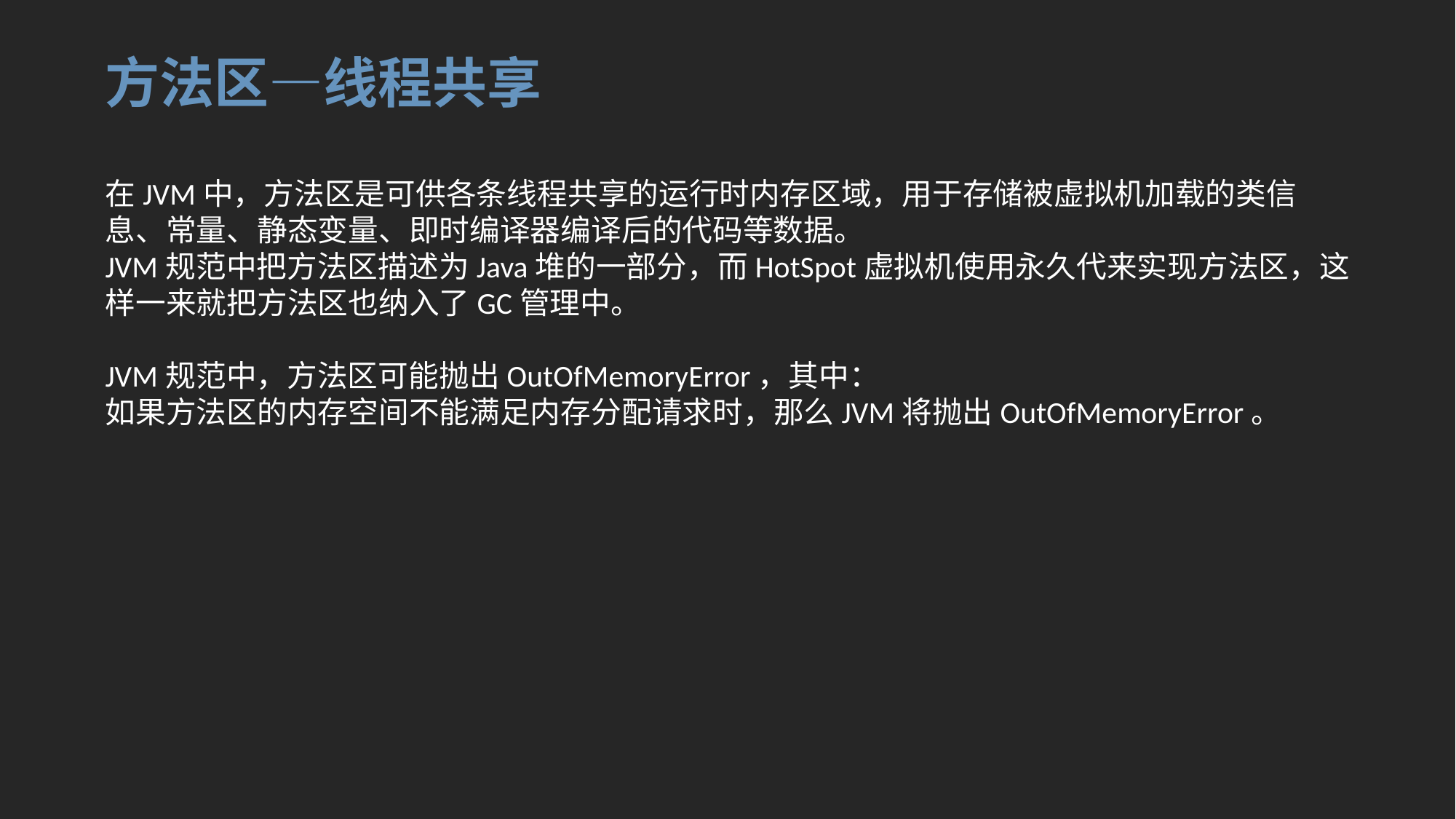

# 方法区—线程共享
在JVM中，方法区是可供各条线程共享的运行时内存区域，用于存储被虚拟机加载的类信息、常量、静态变量、即时编译器编译后的代码等数据。
JVM规范中把方法区描述为Java堆的一部分，而HotSpot虚拟机使用永久代来实现方法区，这样一来就把方法区也纳入了GC管理中。

JVM规范中，方法区可能抛出OutOfMemoryError，其中：
如果方法区的内存空间不能满足内存分配请求时，那么JVM将抛出OutOfMemoryError。